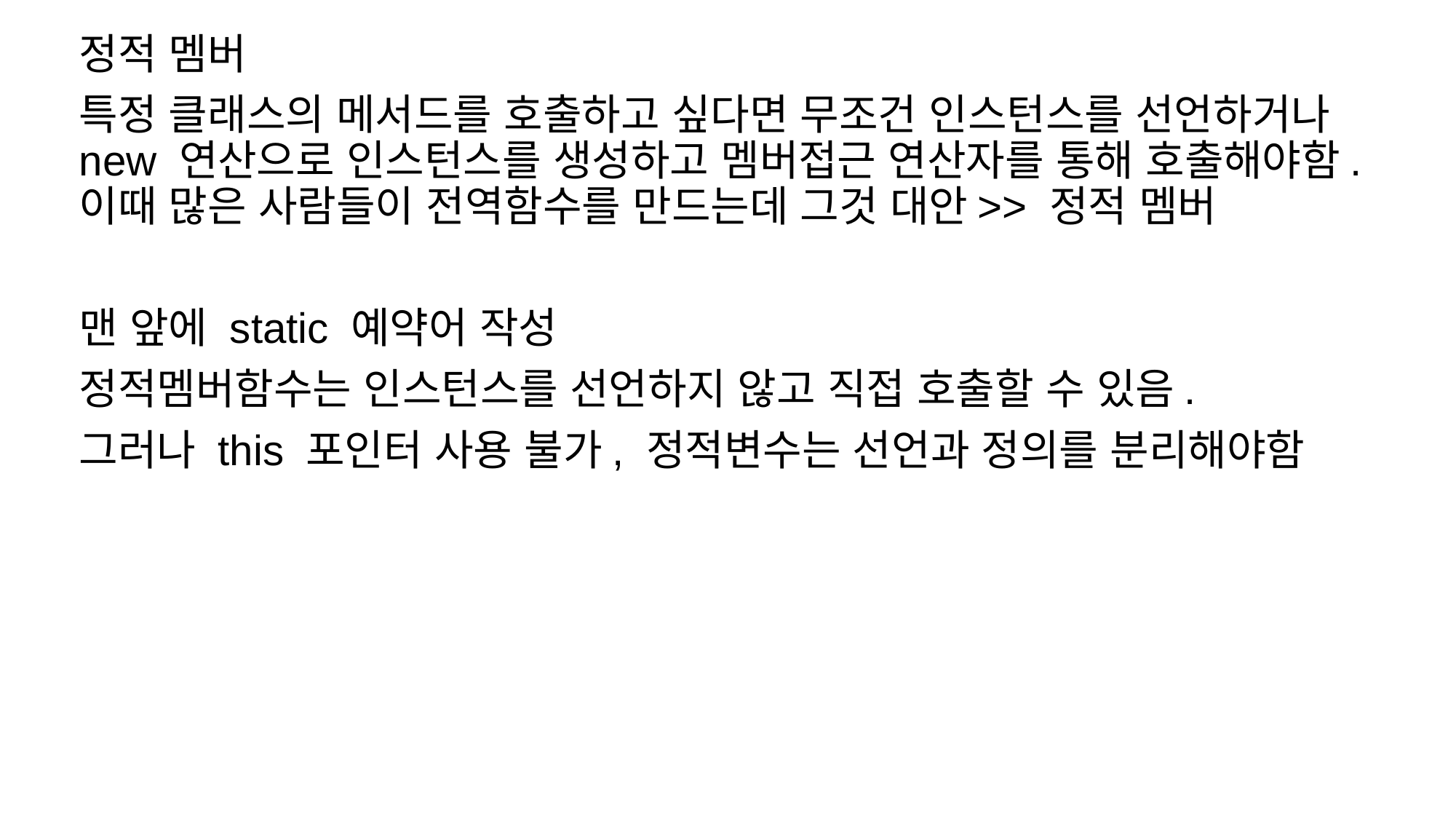

정적 멤버
특정 클래스의 메서드를 호출하고 싶다면 무조건 인스턴스를 선언하거나 new 연산으로 인스턴스를 생성하고 멤버접근 연산자를 통해 호출해야함. 이때 많은 사람들이 전역함수를 만드는데 그것 대안>> 정적 멤버

맨 앞에 static 예약어 작성
정적멤버함수는 인스턴스를 선언하지 않고 직접 호출할 수 있음.
그러나 this 포인터 사용 불가, 정적변수는 선언과 정의를 분리해야함